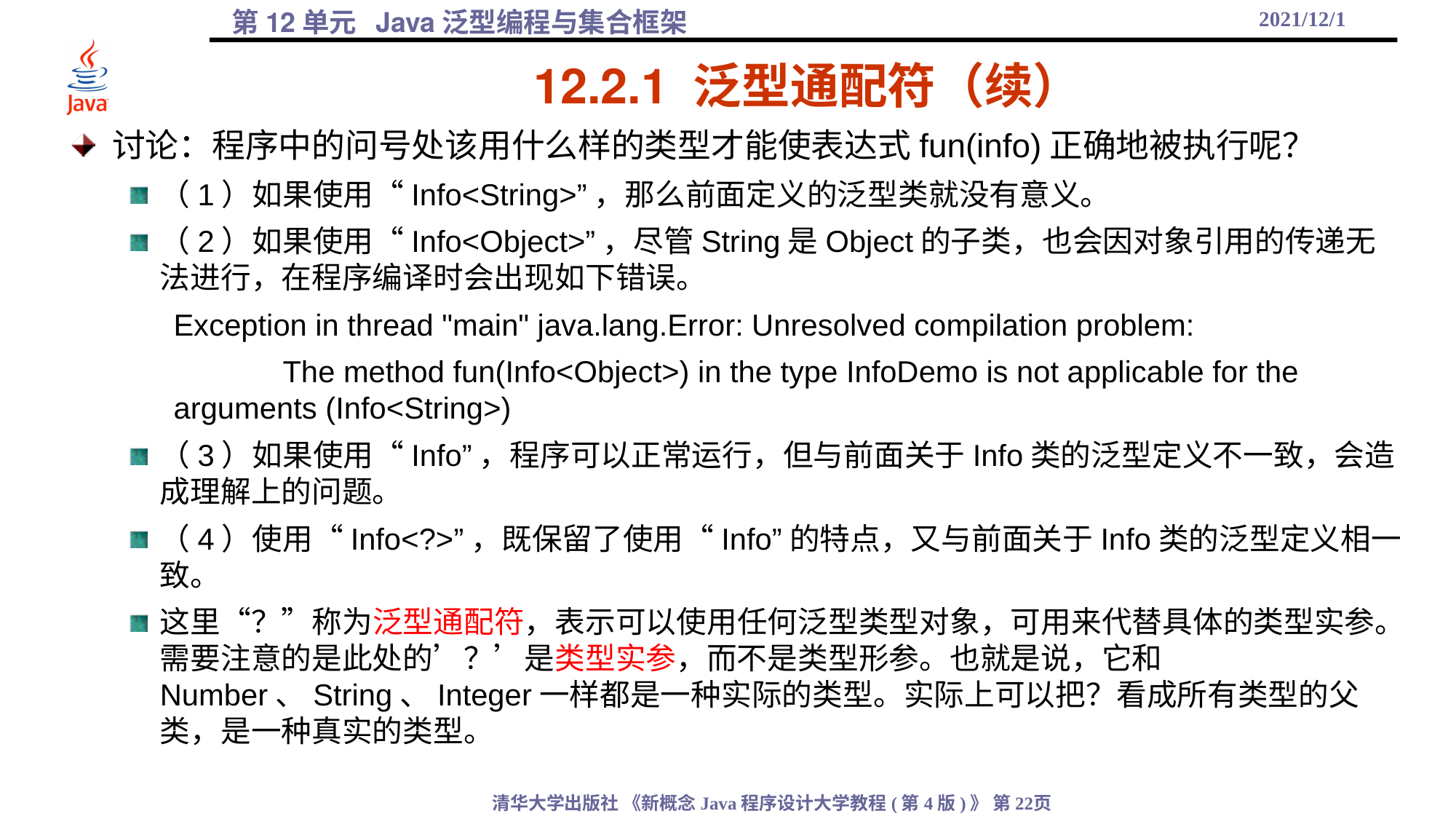

2021/12/1
# 12.2.1 泛型通配符（续）
讨论：程序中的问号处该用什么样的类型才能使表达式fun(info)正确地被执行呢？
（1）如果使用“Info<String>”，那么前面定义的泛型类就没有意义。
（2）如果使用“Info<Object>”，尽管String是Object的子类，也会因对象引用的传递无法进行，在程序编译时会出现如下错误。
Exception in thread "main" java.lang.Error: Unresolved compilation problem:
	The method fun(Info<Object>) in the type InfoDemo is not applicable for the arguments (Info<String>)
（3）如果使用“Info”，程序可以正常运行，但与前面关于Info类的泛型定义不一致，会造成理解上的问题。
（4）使用“Info<?>”，既保留了使用“Info”的特点，又与前面关于Info类的泛型定义相一致。
这里“？”称为泛型通配符，表示可以使用任何泛型类型对象，可用来代替具体的类型实参。需要注意的是此处的’？’是类型实参，而不是类型形参。也就是说，它和Number、String、Integer一样都是一种实际的类型。实际上可以把？看成所有类型的父类，是一种真实的类型。